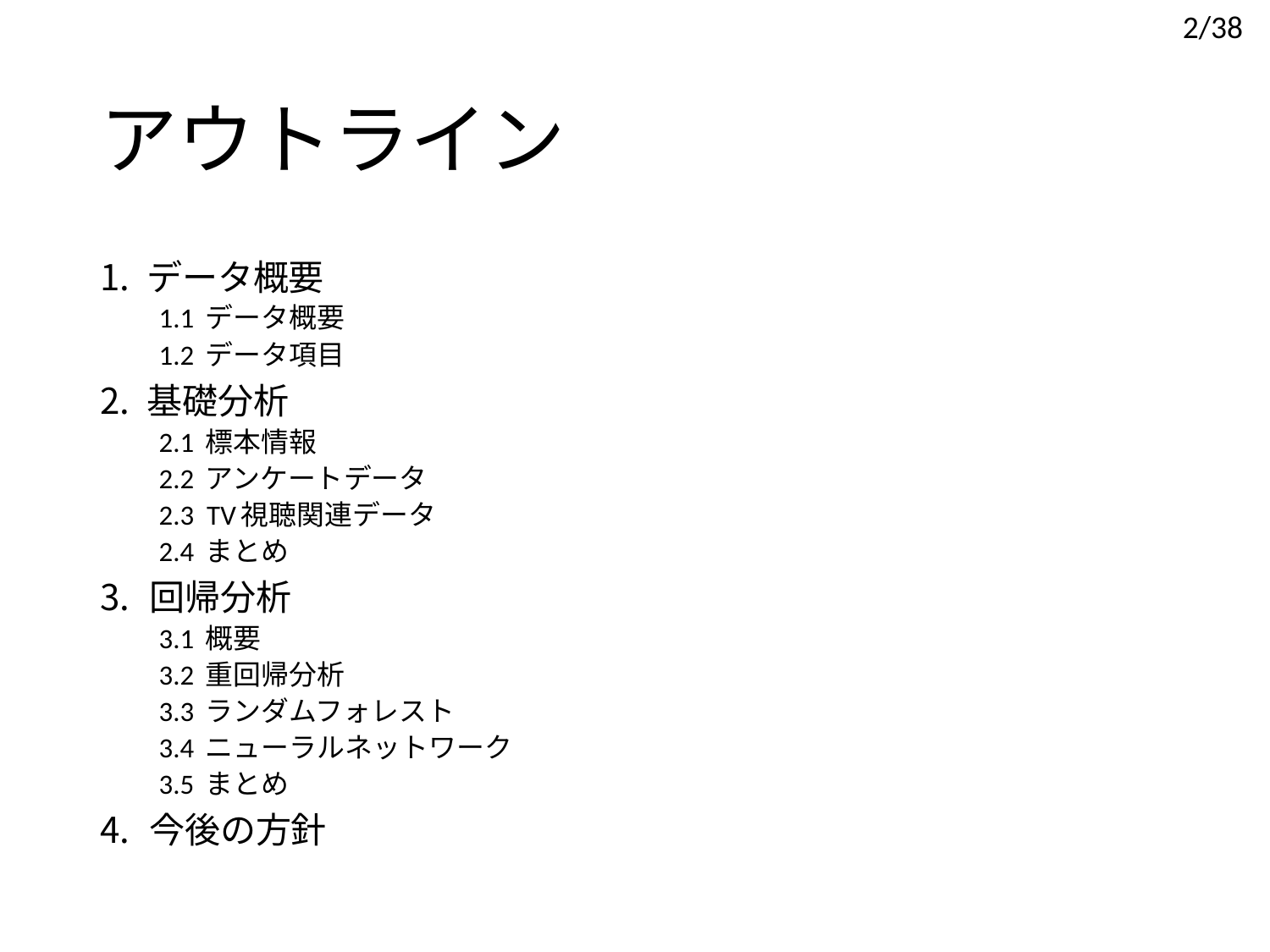

# アウトライン
 データ概要
1.1 データ概要
1.2 データ項目
 基礎分析
2.1 標本情報
2.2 アンケートデータ
2.3  TV視聴関連データ
2.4 まとめ
回帰分析
3.1 概要
3.2 重回帰分析
3.3 ランダムフォレスト
3.4 ニューラルネットワーク
3.5 まとめ
今後の方針